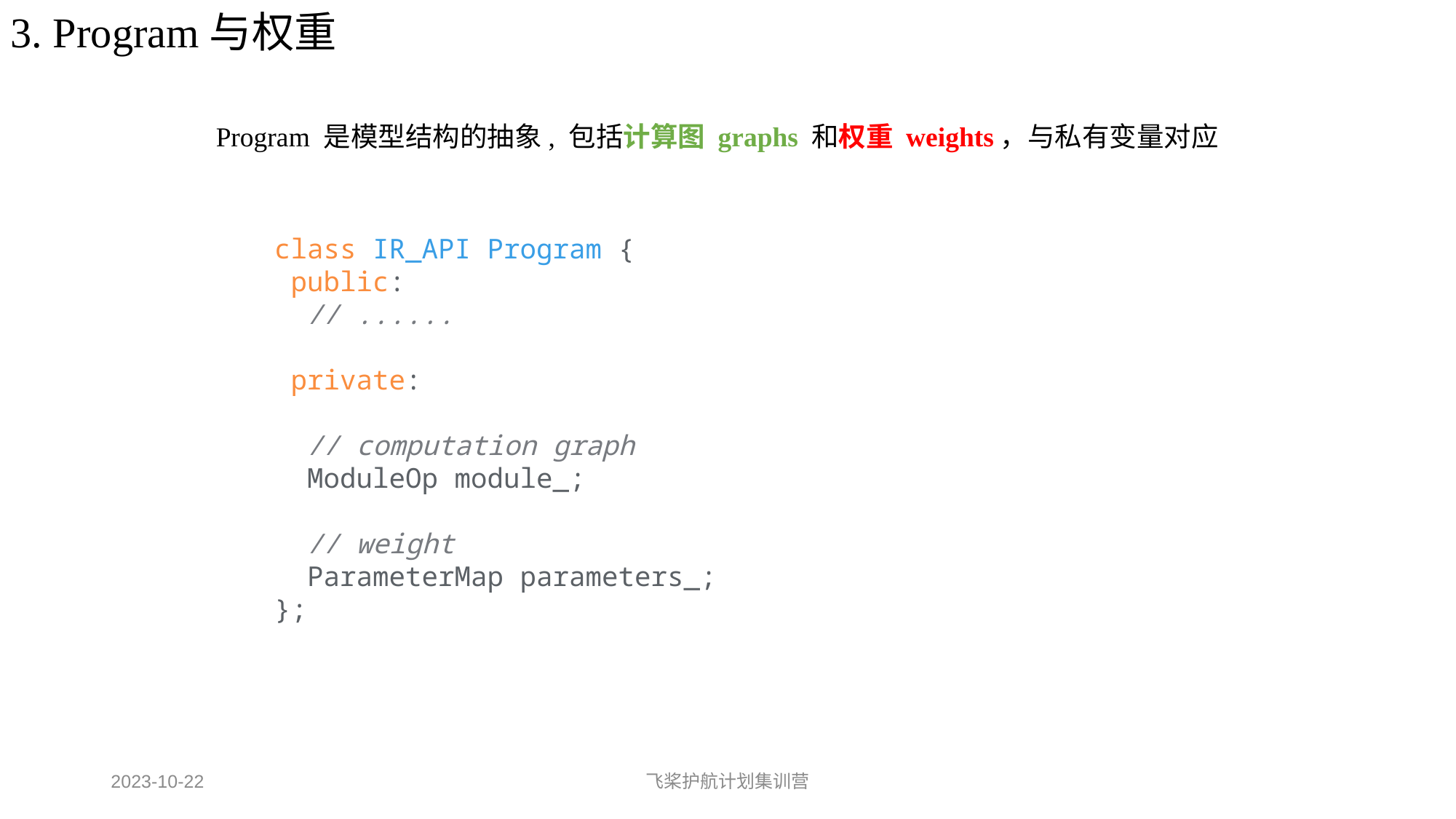

3. Program与权重
Program 是模型结构的抽象, 包括计算图 graphs 和权重 weights，与私有变量对应
class IR_API Program {
 public:
  // ......
 private:

  // computation graph
  ModuleOp module_;

  // weight
  ParameterMap parameters_;
};
2023-10-22
飞桨护航计划集训营